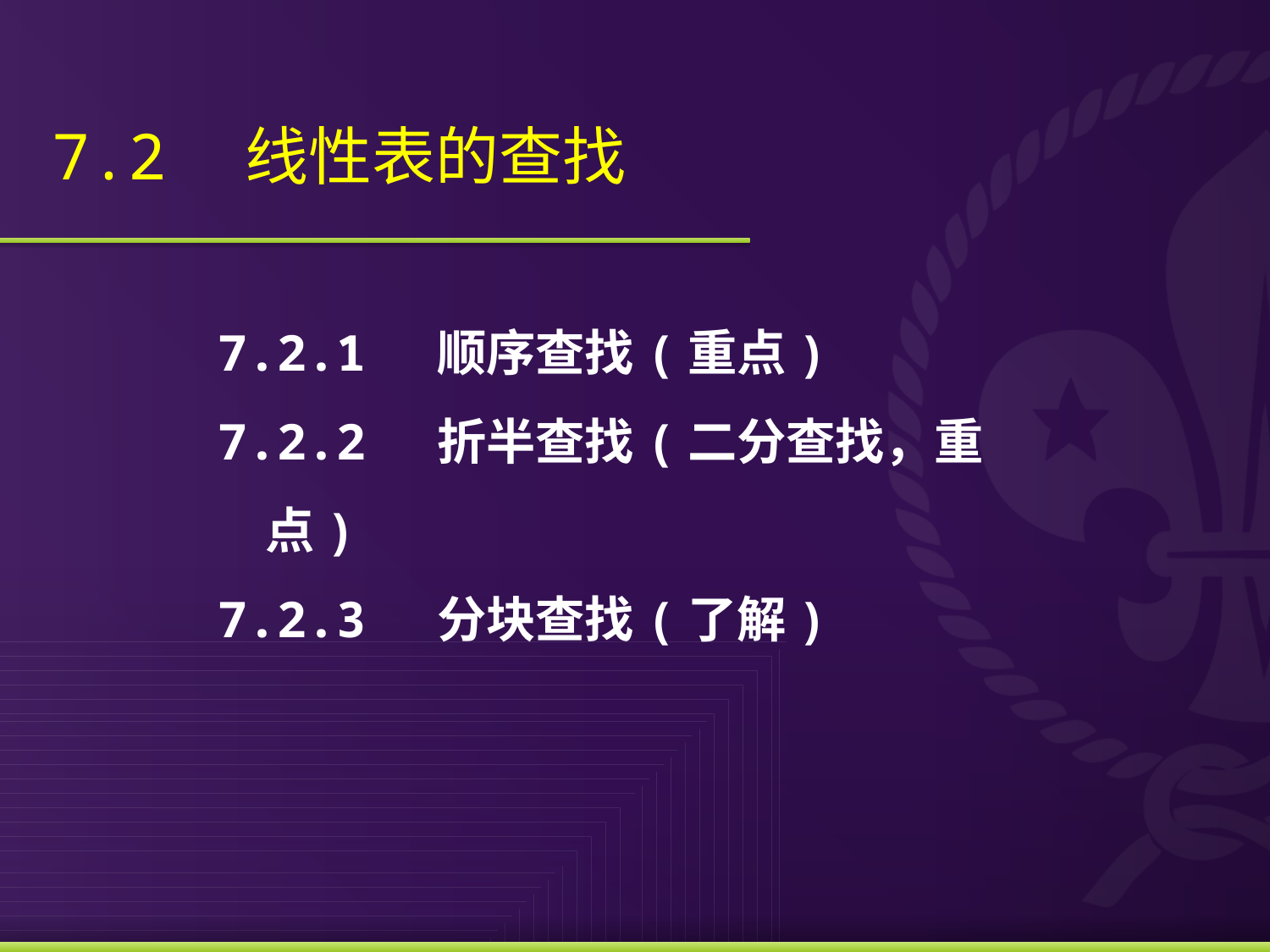

# 7.2　线性表的查找

7.2.1  顺序查找(重点)
7.2.2  折半查找(二分查找，重点)
7.2.3  分块查找(了解)